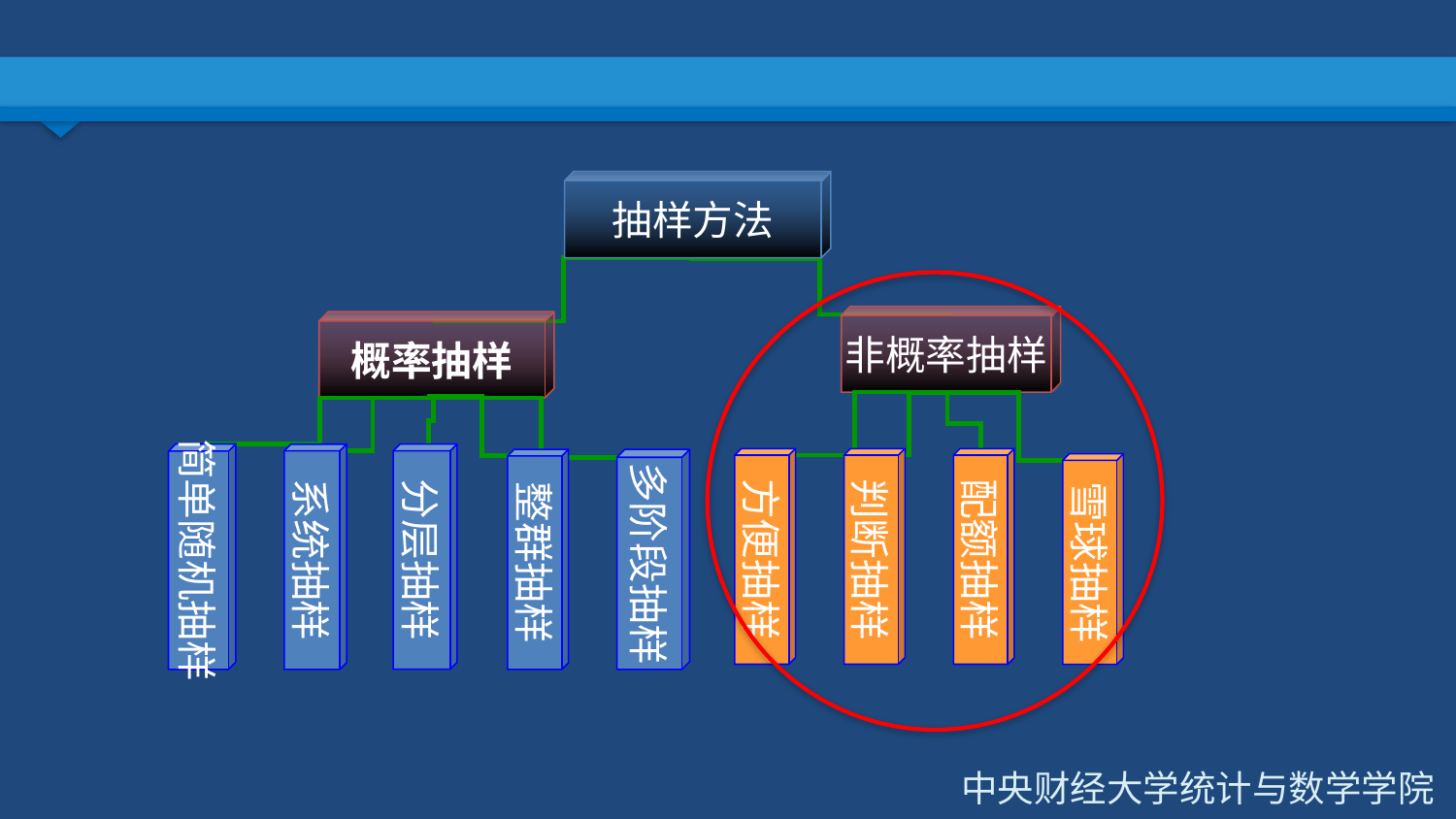

#
抽样方法
非概率抽样
概率抽样
方便抽样
判断抽样
配额抽样
雪球抽样
简单随机抽样
分层抽样
系统抽样
整群抽样
多阶段抽样